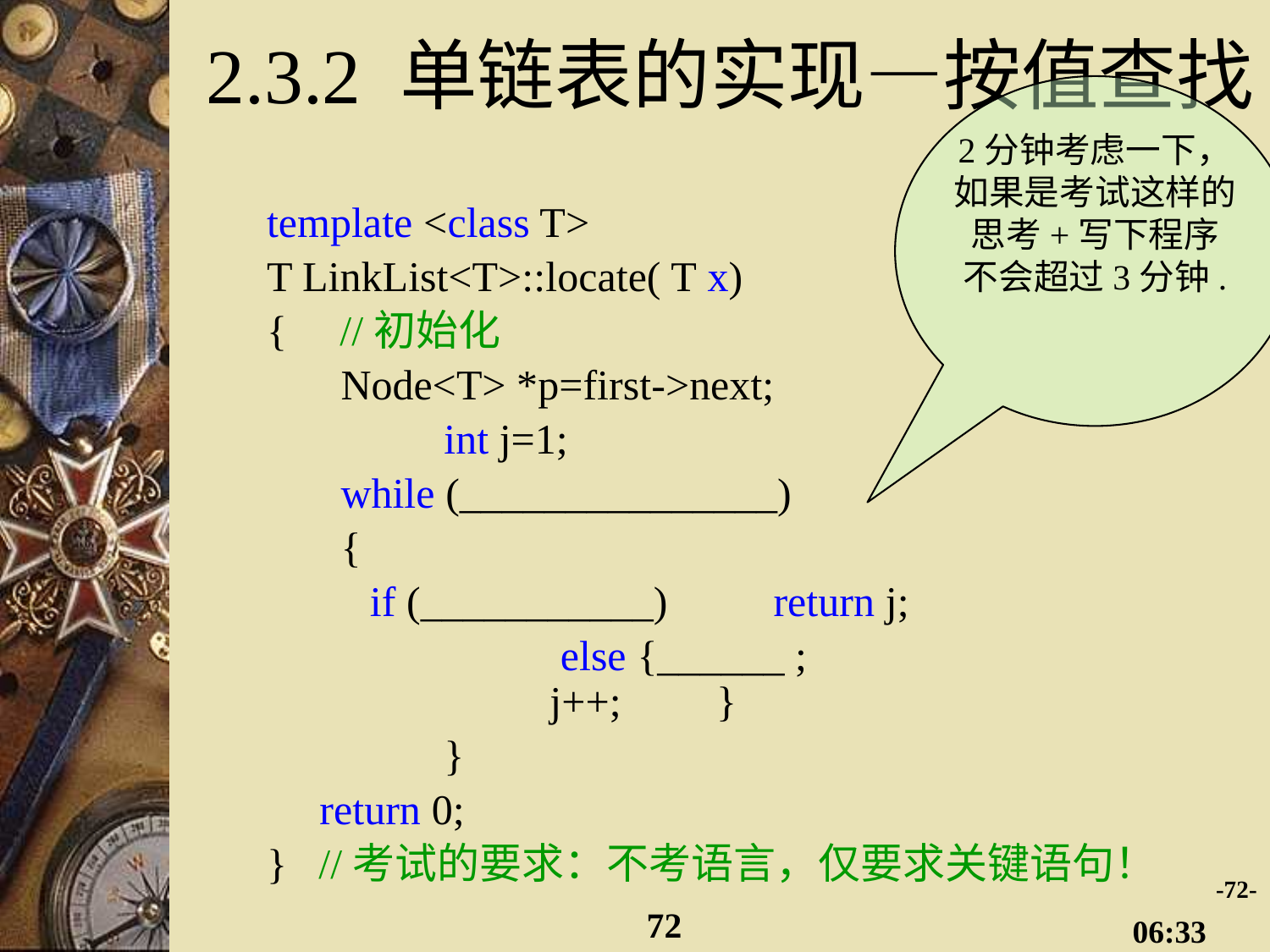

# 2.3.2 单链表的实现—按值查找
2分钟考虑一下，如果是考试这样的思考+写下程序不会超过3分钟.
template <class T>
T LinkList<T>::locate( T x)
{     //初始化
       Node<T> *p=first->next;
		 int j=1;
       while (_______________)
       {
	      if (___________)          return j;
			else {______ ;
                       j++;         }
		 }
     return 0;
}   //考试的要求：不考语言，仅要求关键语句！
-72-